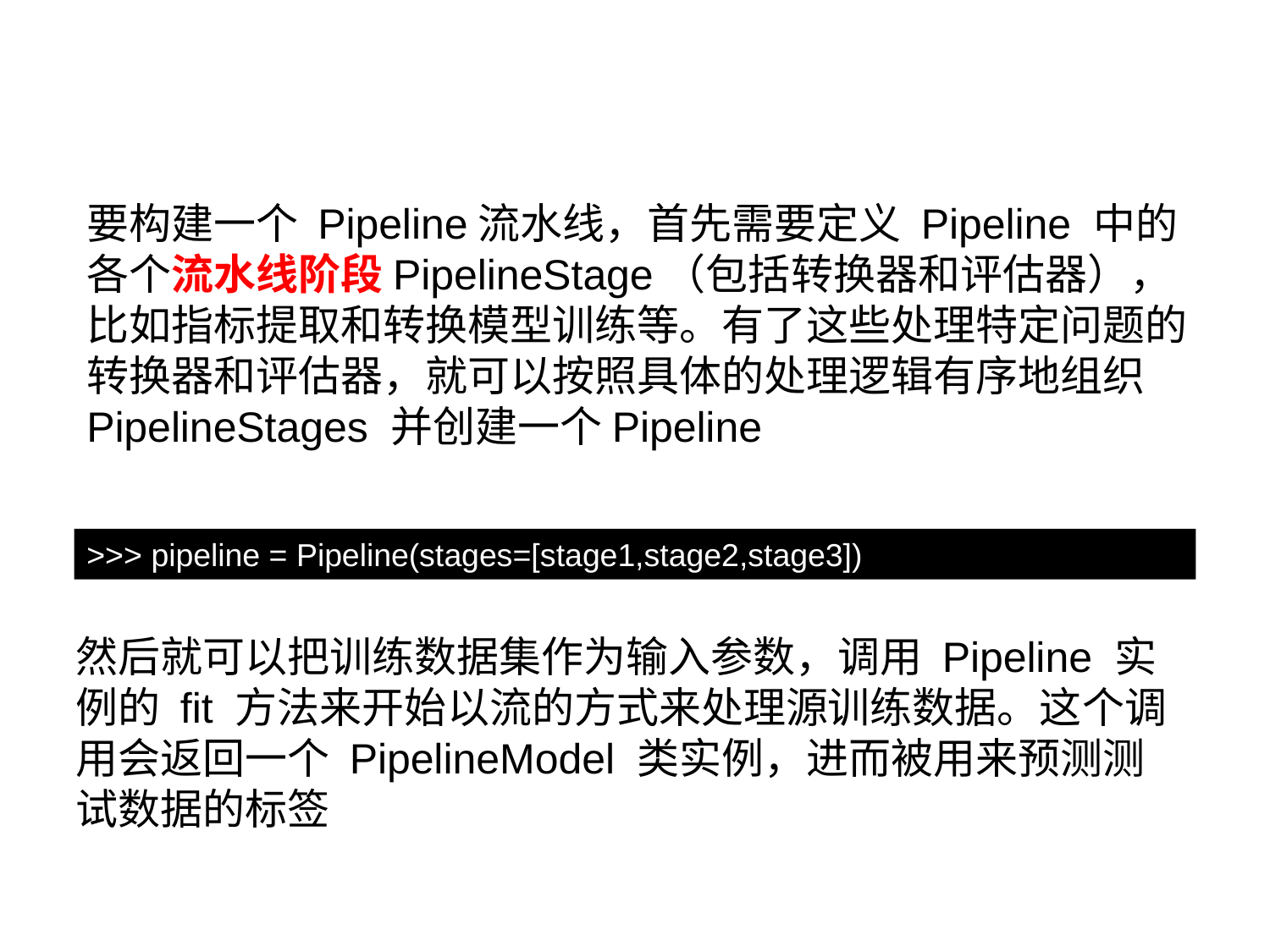

9.5.2 流水线工作过程
要构建一个 Pipeline流水线，首先需要定义 Pipeline 中的各个流水线阶段PipelineStage（包括转换器和评估器），比如指标提取和转换模型训练等。有了这些处理特定问题的转换器和评估器，就可以按照具体的处理逻辑有序地组织PipelineStages 并创建一个Pipeline
>>> pipeline = Pipeline(stages=[stage1,stage2,stage3])
然后就可以把训练数据集作为输入参数，调用 Pipeline 实例的 fit 方法来开始以流的方式来处理源训练数据。这个调用会返回一个 PipelineModel 类实例，进而被用来预测测试数据的标签